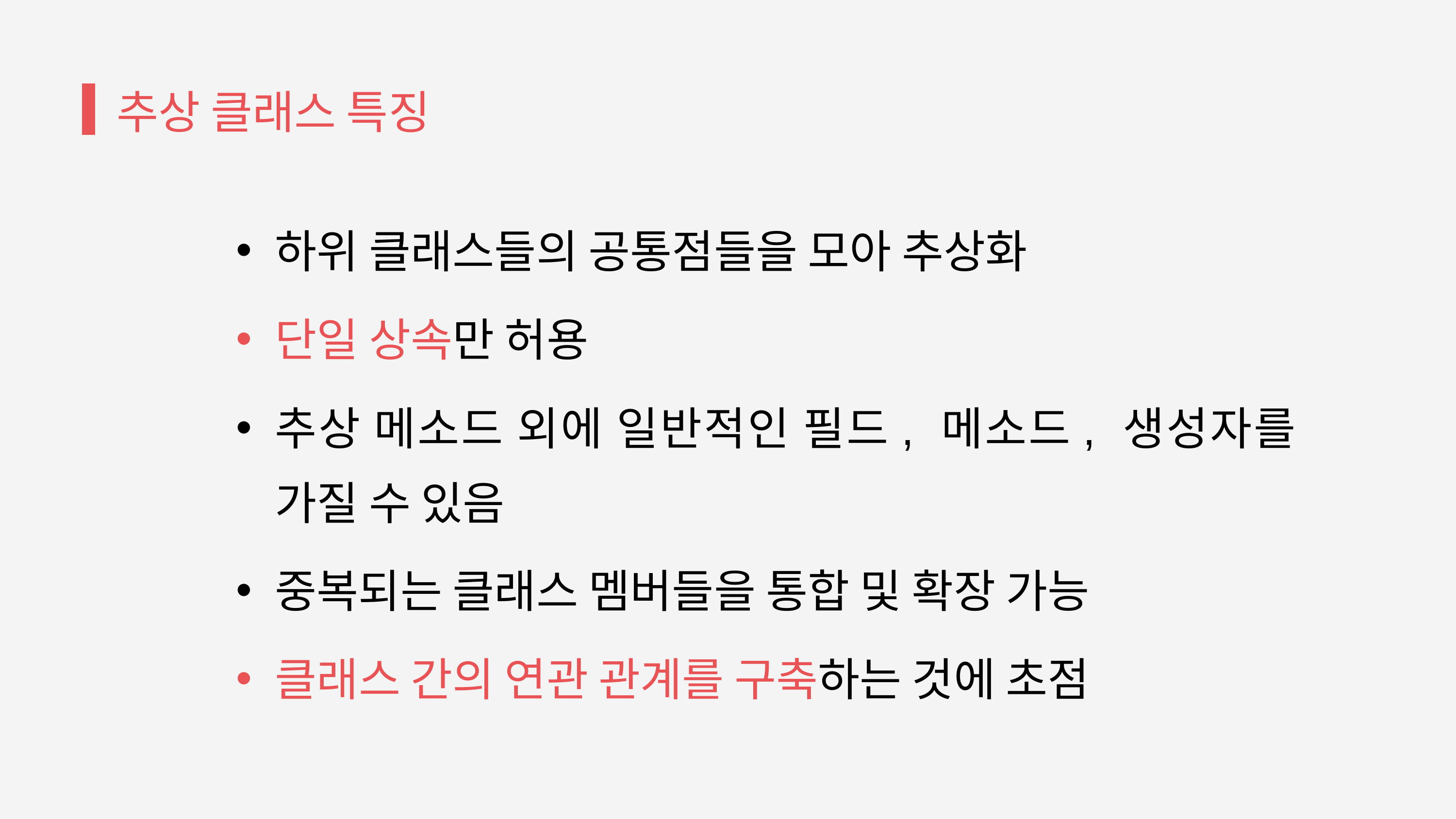

추상 클래스 특징

하위 클래스들의 공통점들을 모아 추상화
단일 상속만 허용
추상 메소드 외에 일반적인 필드, 메소드, 생성자를 가질 수 있음
중복되는 클래스 멤버들을 통합 및 확장 가능
클래스 간의 연관 관계를 구축하는 것에 초점